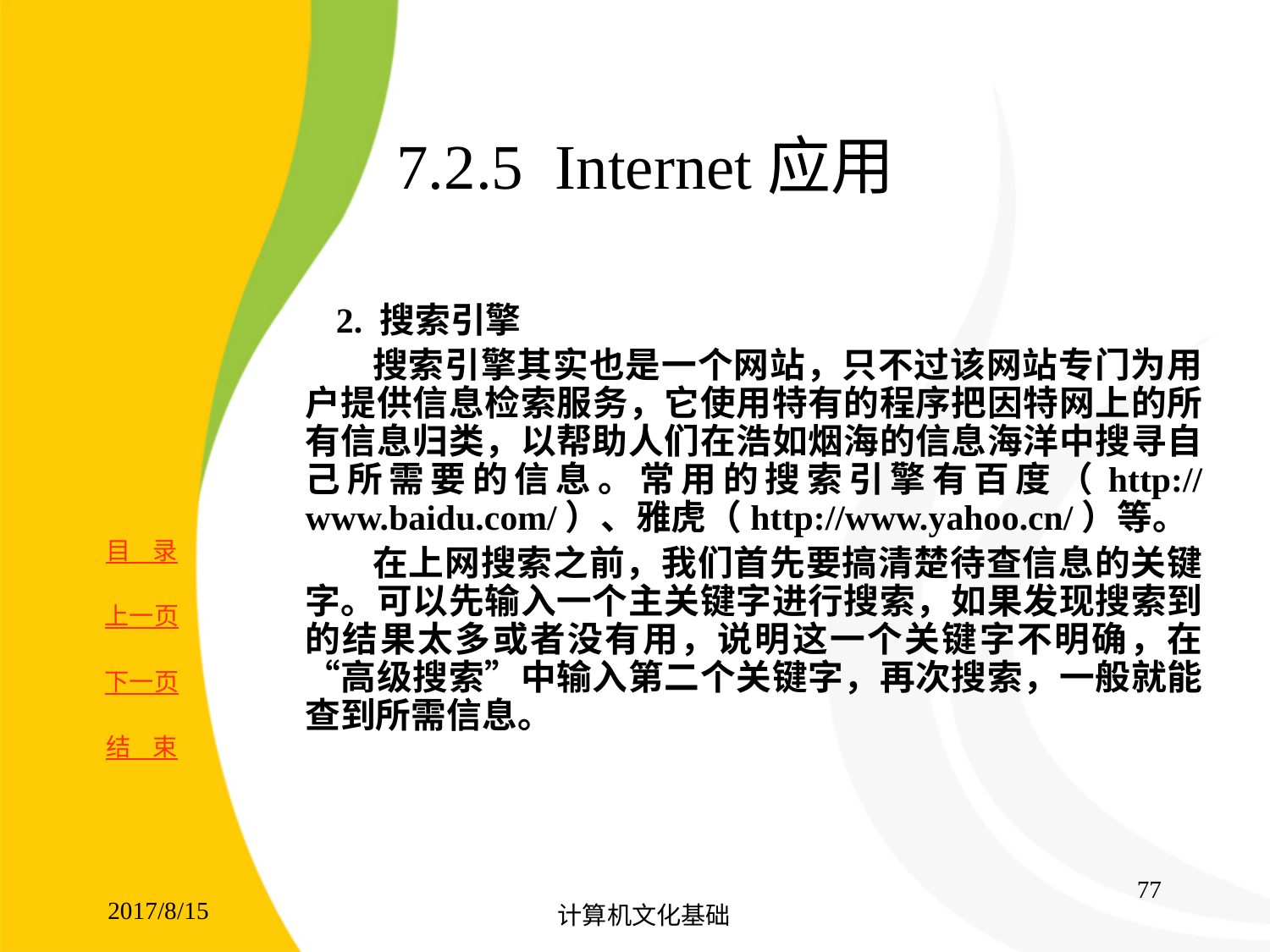

# 7.2.5  Internet应用
	     2. 搜索引擎
            搜索引擎其实也是一个网站，只不过该网站专门为用户提供信息检索服务，它使用特有的程序把因特网上的所有信息归类，以帮助人们在浩如烟海的信息海洋中搜寻自己所需要的信息。常用的搜索引擎有百度（http://www.baidu.com/）、雅虎（http://www.yahoo.cn/）等。
            在上网搜索之前，我们首先要搞清楚待查信息的关键字。可以先输入一个主关键字进行搜索，如果发现搜索到的结果太多或者没有用，说明这一个关键字不明确，在“高级搜索”中输入第二个关键字，再次搜索，一般就能查到所需信息。
77
2017/8/15